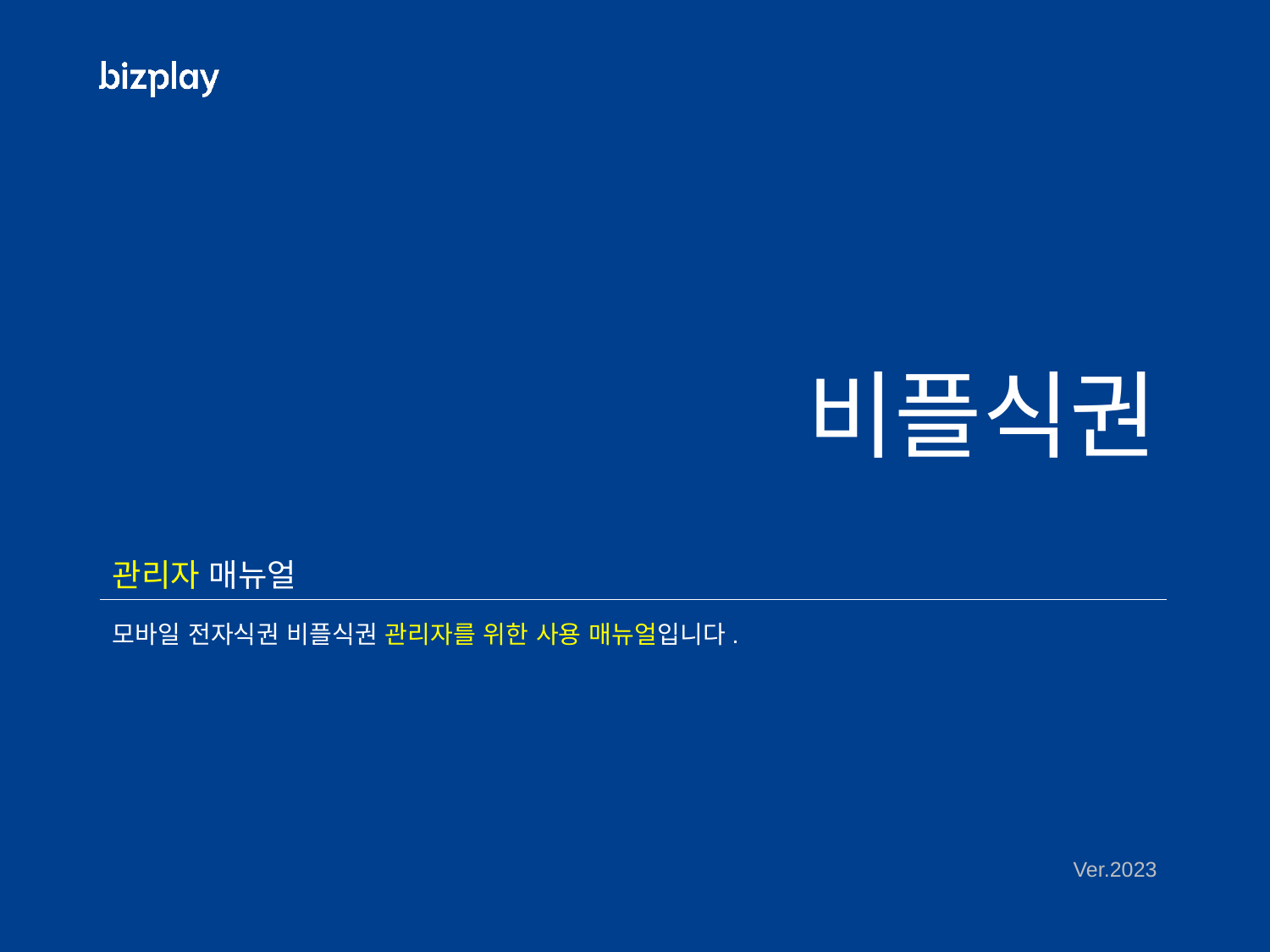

# 비플식권
관리자 매뉴얼
모바일 전자식권 비플식권 관리자를 위한 사용 매뉴얼입니다.
Ver.2023